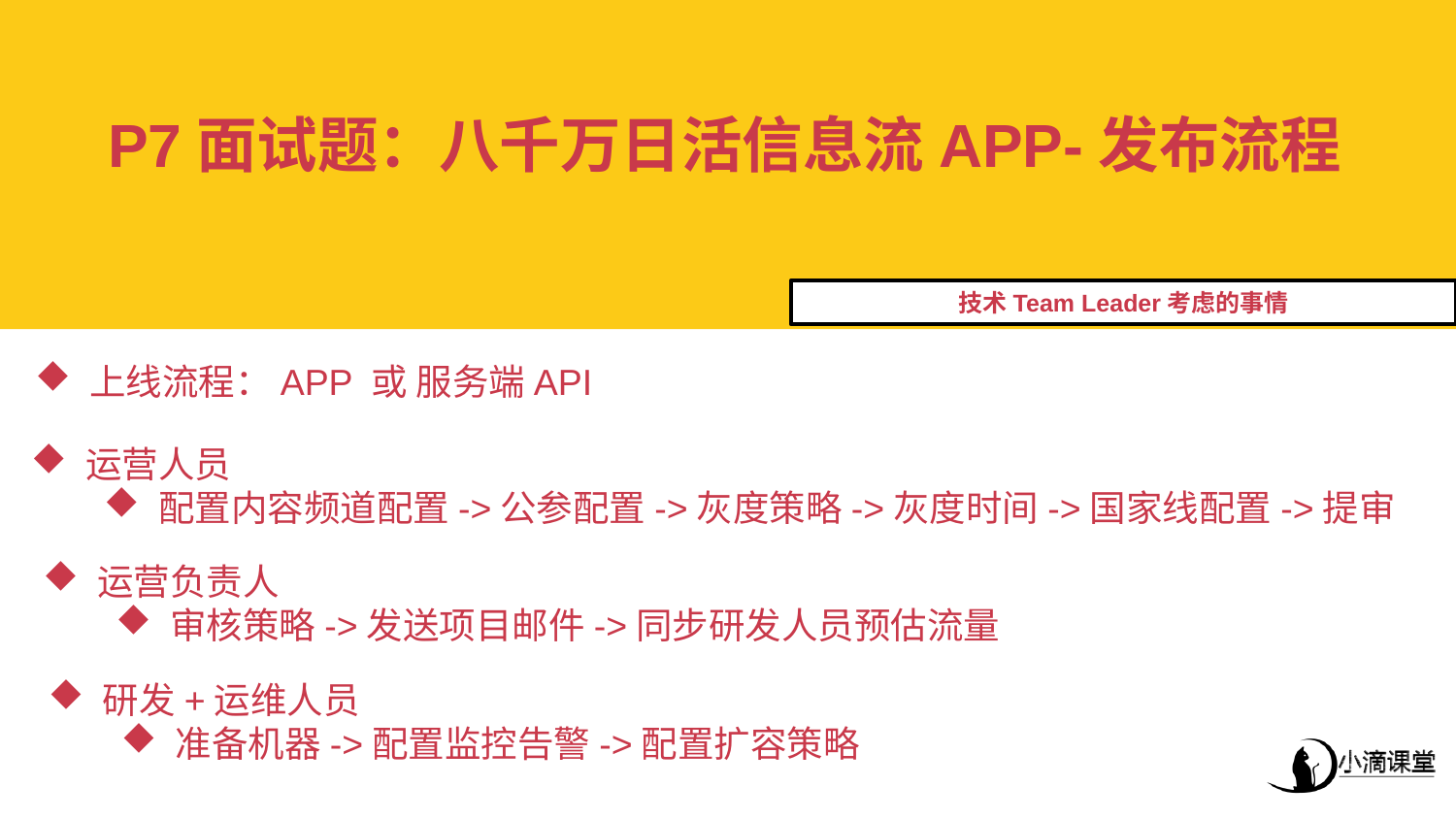

P7面试题：八千万日活信息流APP-发布流程
技术Team Leader考虑的事情
上线流程：APP 或 服务端API
运营人员
配置内容频道配置->公参配置->灰度策略->灰度时间->国家线配置->提审
运营负责人
审核策略->发送项目邮件->同步研发人员预估流量
研发+运维人员
准备机器->配置监控告警->配置扩容策略